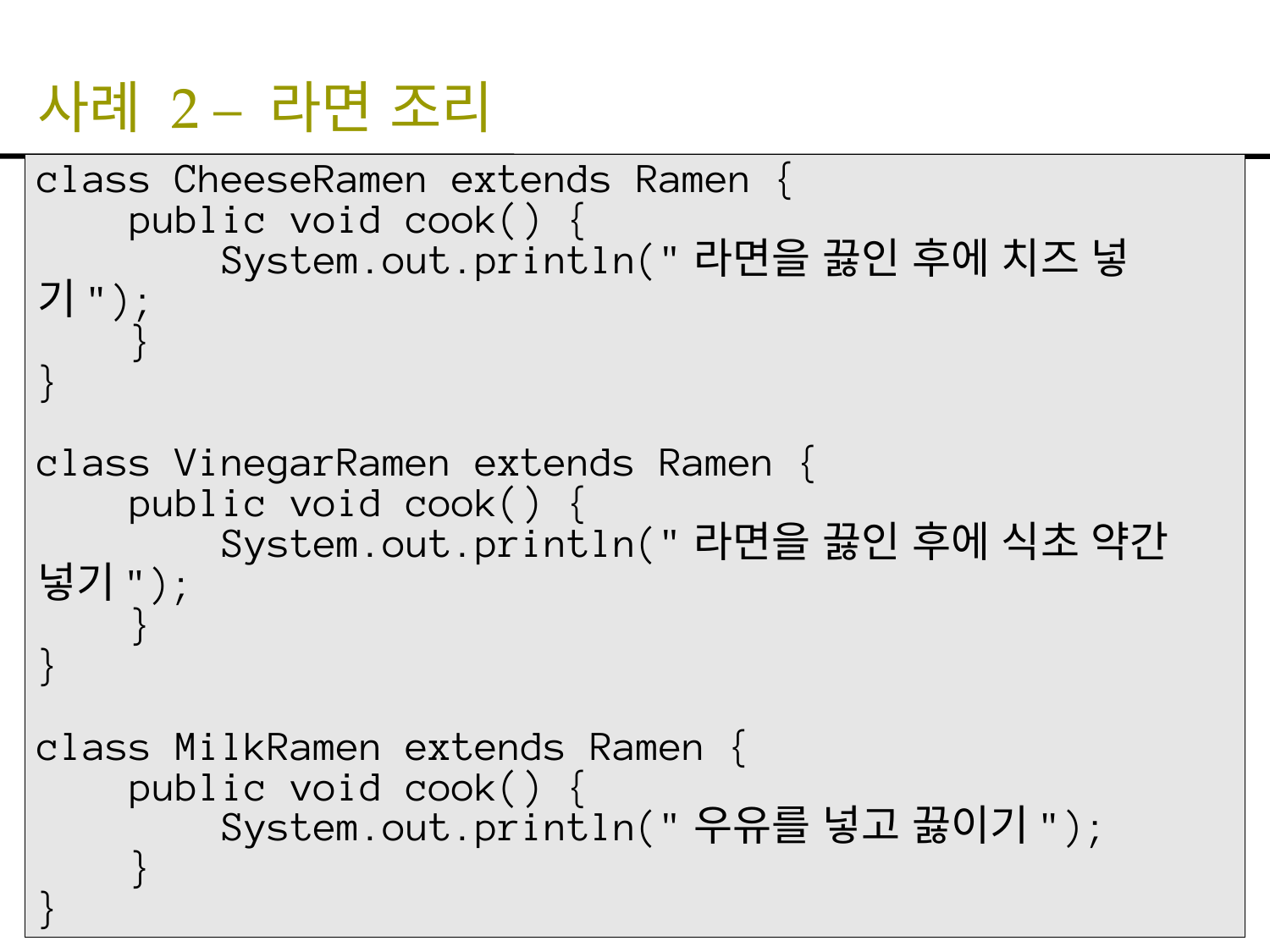

# 사례 2 – 라면 조리
class CheeseRamen extends Ramen {
    public void cook() {
        System.out.println("라면을 끓인 후에 치즈 넣기");
    }
}

class VinegarRamen extends Ramen {
    public void cook() {
        System.out.println("라면을 끓인 후에 식초 약간 넣기");
    }
}

class MilkRamen extends Ramen {
    public void cook() {
        System.out.println("우유를 넣고 끓이기");
    }
}